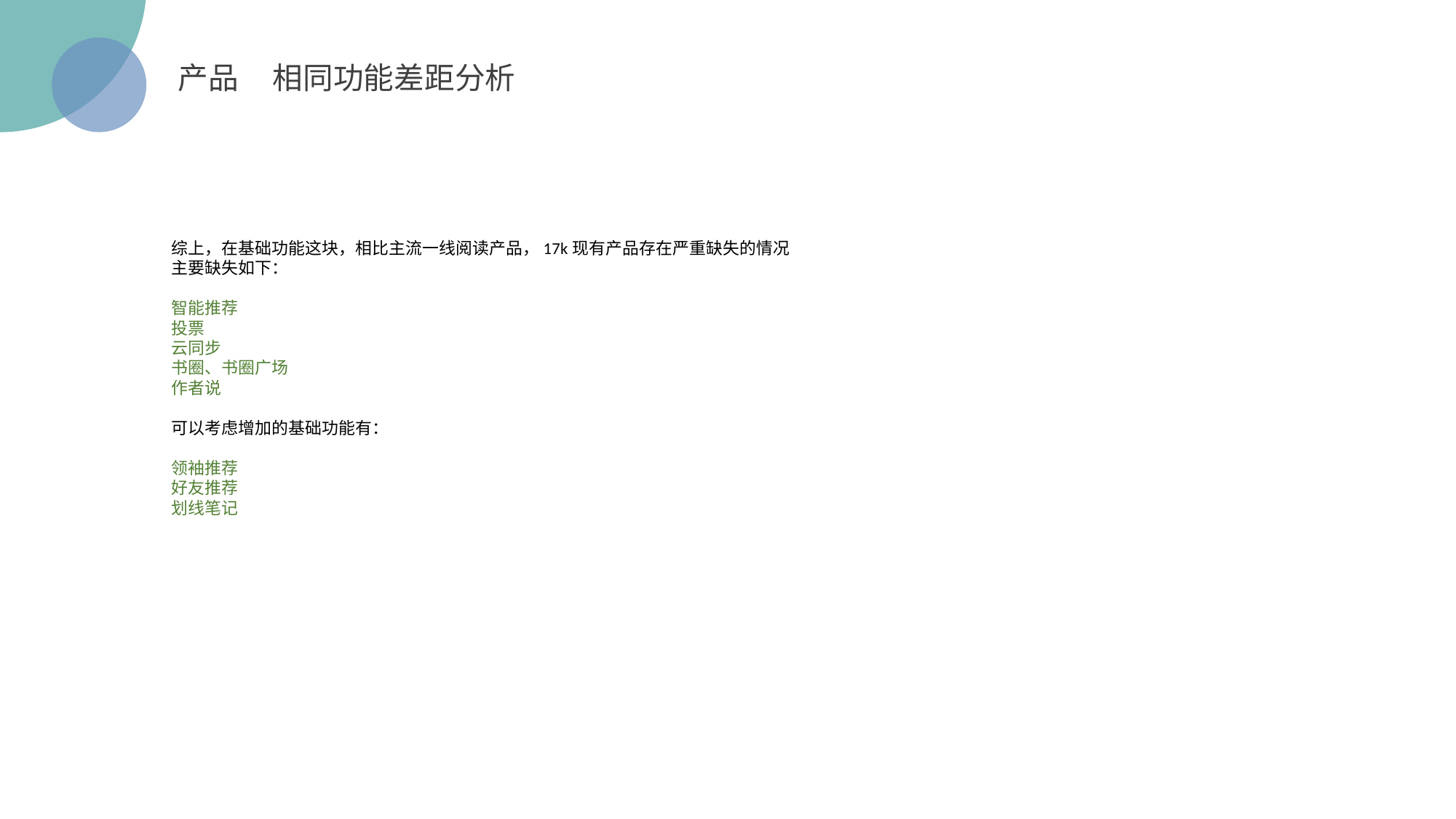

产品     相同功能差距分析
综上，在基础功能这块，相比主流一线阅读产品，17k现有产品存在严重缺失的情况
主要缺失如下：

智能推荐
投票
云同步
书圈、书圈广场
作者说

可以考虑增加的基础功能有：

领袖推荐
好友推荐
划线笔记